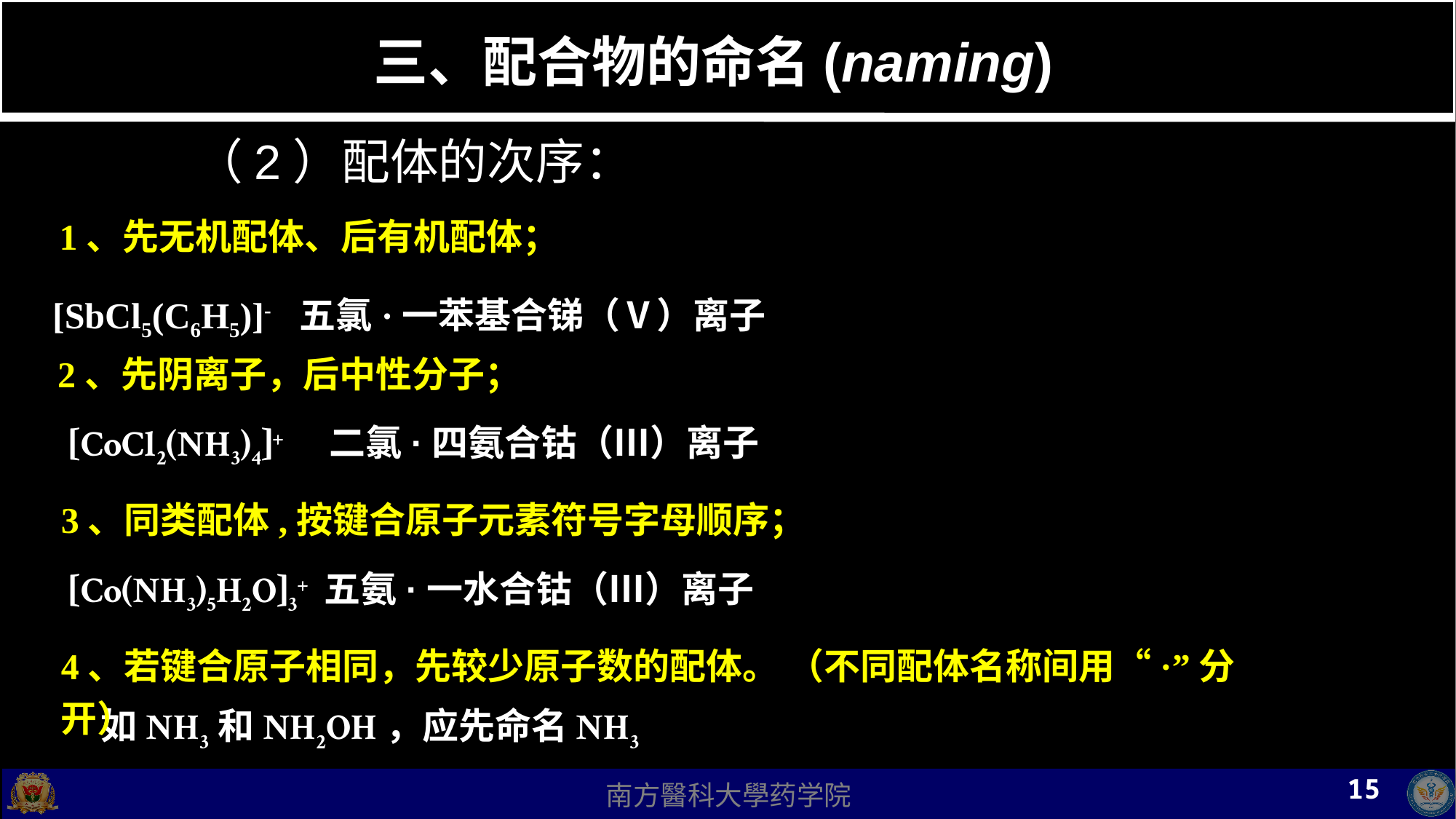

# 三、配合物的命名(naming)
（2）配体的次序：
1、先无机配体、后有机配体；
[SbCl5(C6H5)]-   五氯·一苯基合锑（Ⅴ）离子
2、先阴离子，后中性分子；
[CoCl2(NH3)4]+     二氯·四氨合钴（Ⅲ）离子
3、同类配体,按键合原子元素符号字母顺序；
[Co(NH3)5H2O]3+ 五氨·一水合钴（Ⅲ）离子
4、若键合原子相同，先较少原子数的配体。 （不同配体名称间用“·”分开）
如NH3和NH2OH，应先命名NH3
15